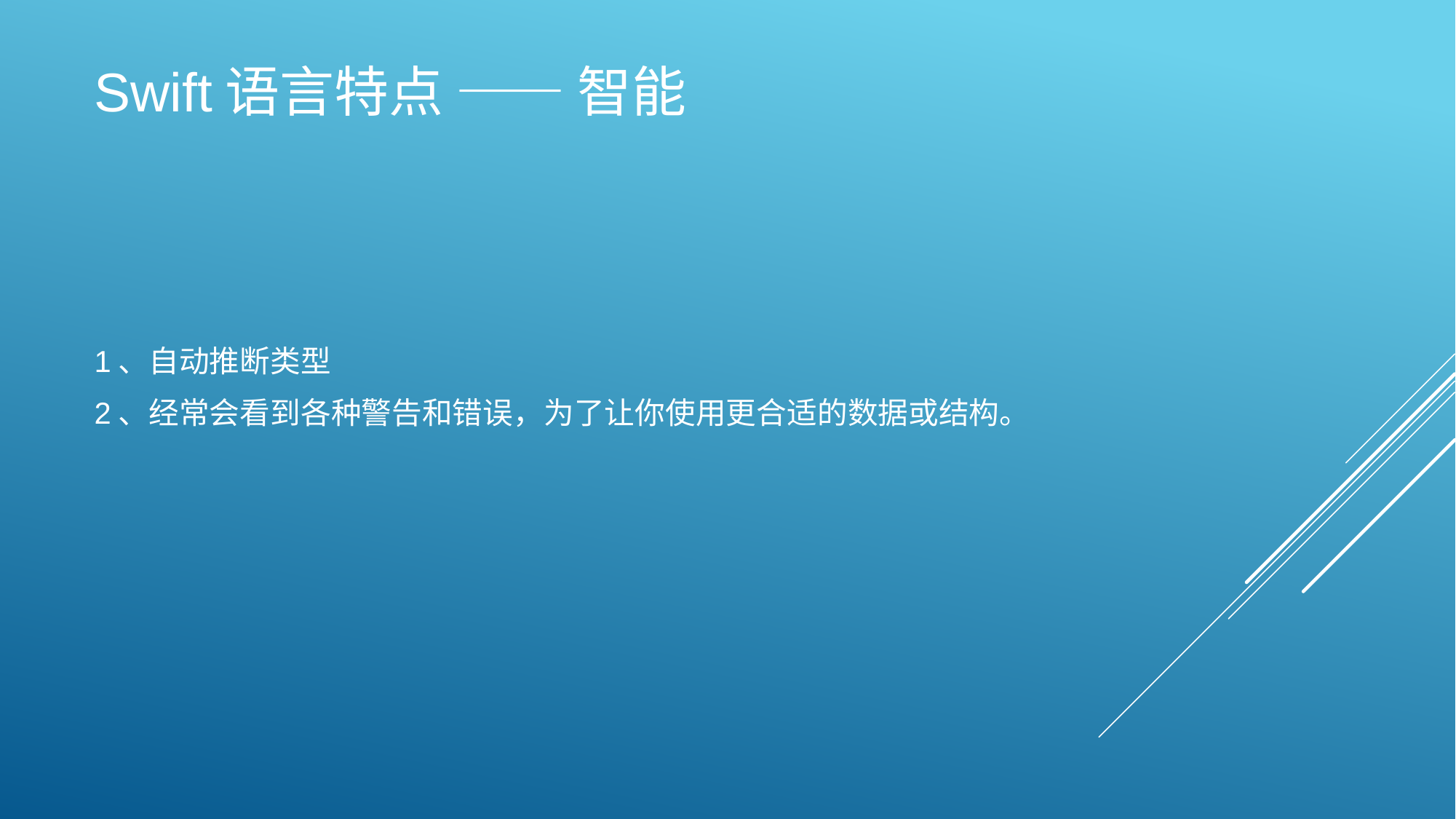

# Swift语言特点 —— 智能
1、自动推断类型
2、经常会看到各种警告和错误，为了让你使用更合适的数据或结构。